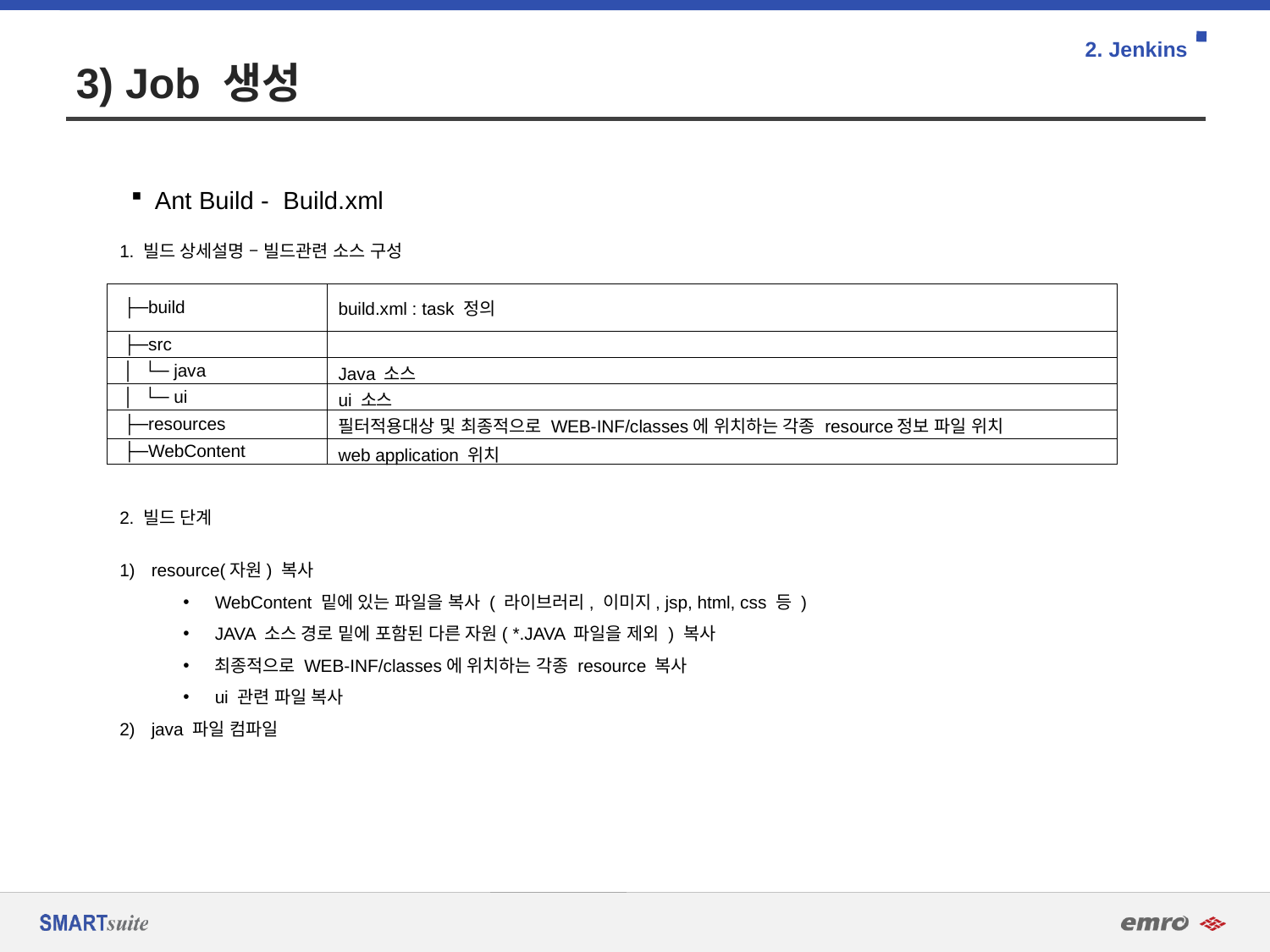

2. Jenkins
# 3) Job 생성
Ant Build -  Build.xml

1. 빌드 상세설명 – 빌드관련 소스 구성
| ├─build | build.xml : task 정의 |
| --- | --- |
| ├─src |  |
| │ └─ java | Java 소스 |
| │ └─ ui | ui 소스 |
| ├─resources | 필터적용대상 및 최종적으로 WEB-INF/classes에 위치하는 각종 resource정보 파일 위치 |
| ├─WebContent | web application 위치 |
2. 빌드 단계

resource(자원) 복사
WebContent 밑에 있는 파일을 복사 ( 라이브러리, 이미지, jsp, html, css 등 )
JAVA 소스 경로 밑에 포함된 다른 자원( *.JAVA 파일을 제외 ) 복사
최종적으로 WEB-INF/classes에 위치하는 각종 resource 복사
ui 관련 파일 복사
java 파일 컴파일